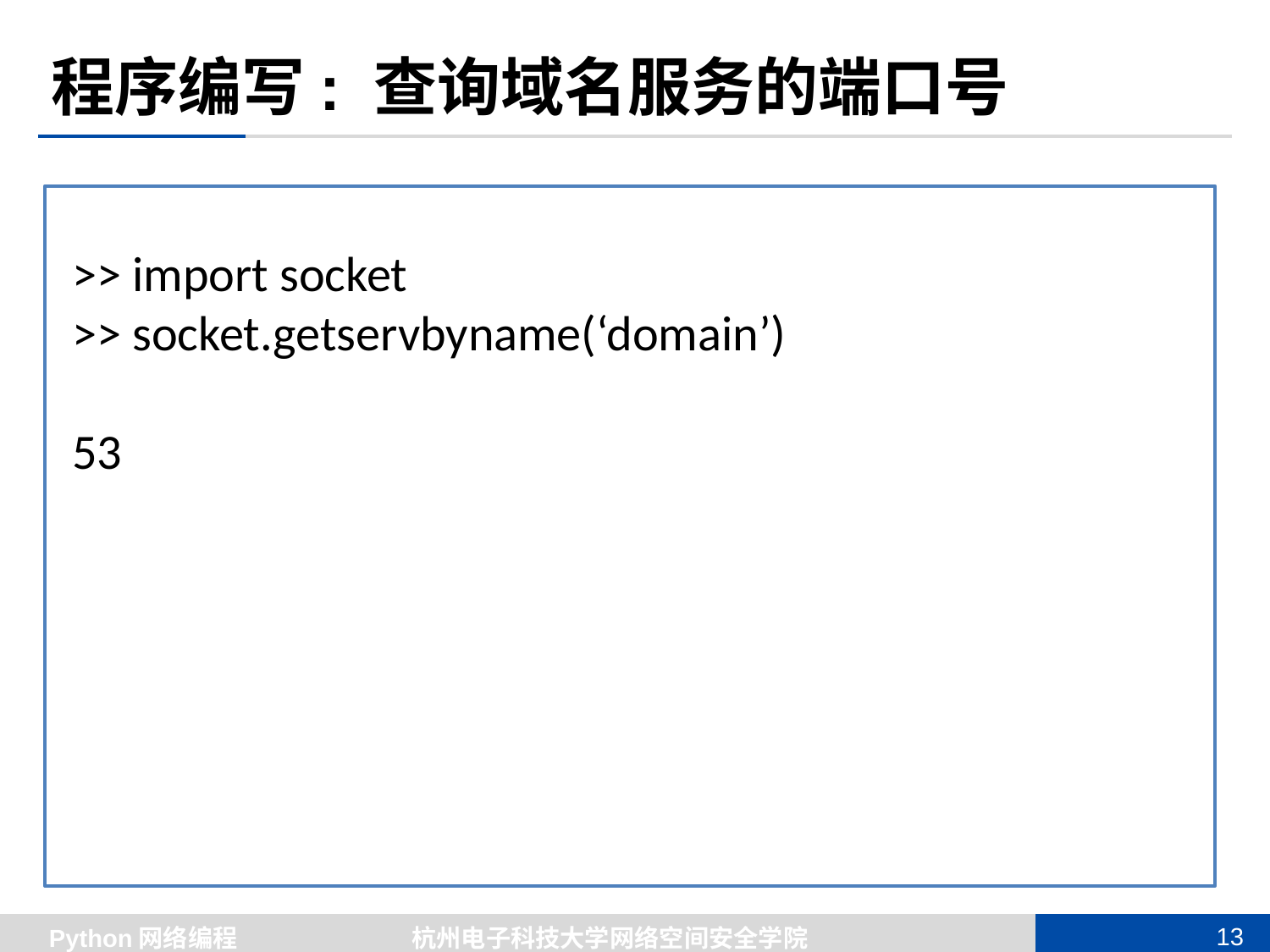

# 程序编写: 查询域名服务的端口号

>> import socket
>> socket.getservbyname(‘domain’)

53